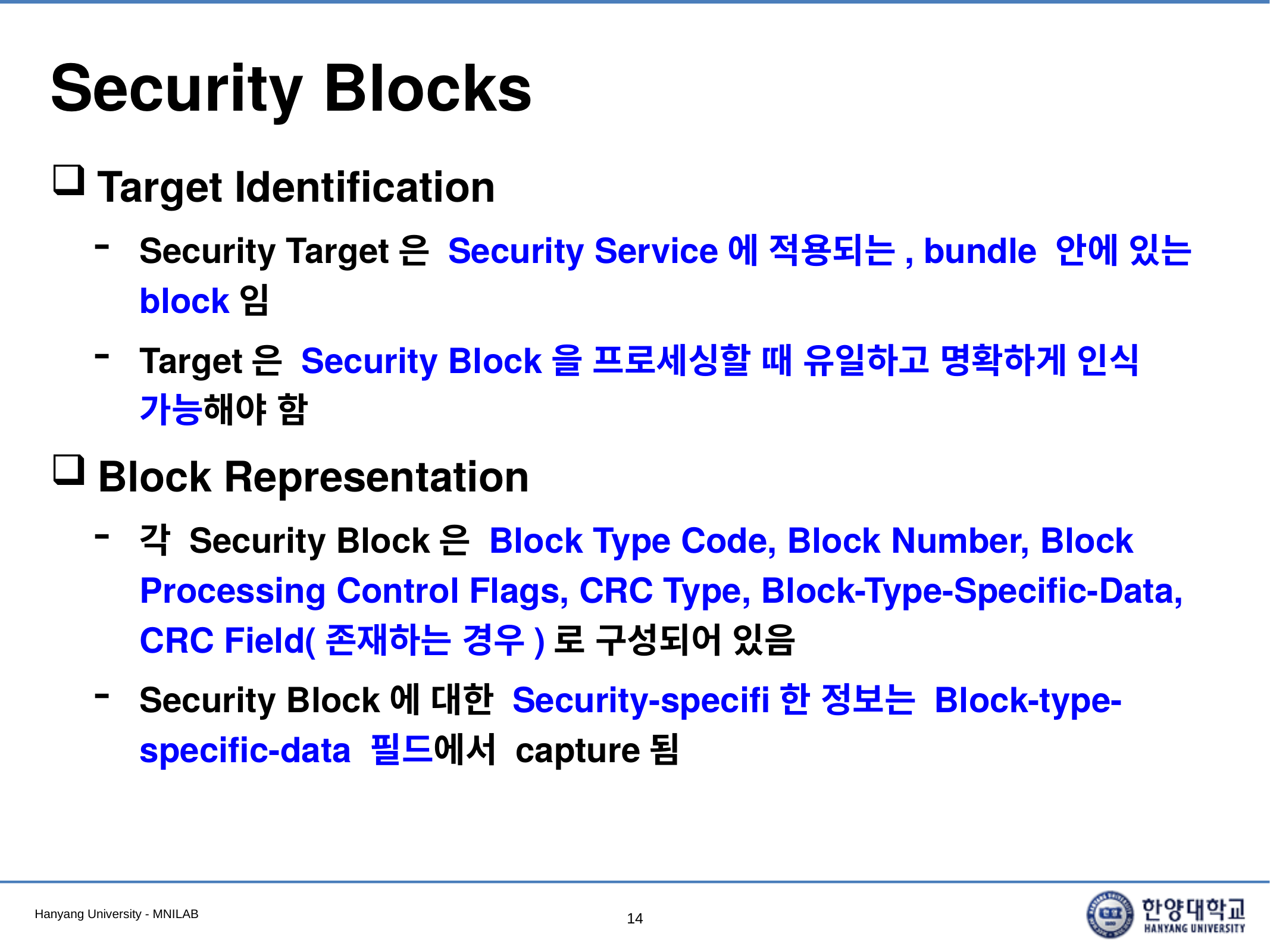

# Security Blocks
Target Identification
Security Target은 Security Service에 적용되는, bundle 안에 있는 block임
Target은 Security Block을 프로세싱할 때 유일하고 명확하게 인식 가능해야 함
Block Representation
각 Security Block은 Block Type Code, Block Number, Block Processing Control Flags, CRC Type, Block-Type-Specific-Data, CRC Field(존재하는 경우)로 구성되어 있음
Security Block에 대한 Security-specifi한 정보는 Block-type-specific-data 필드에서 capture됨
14